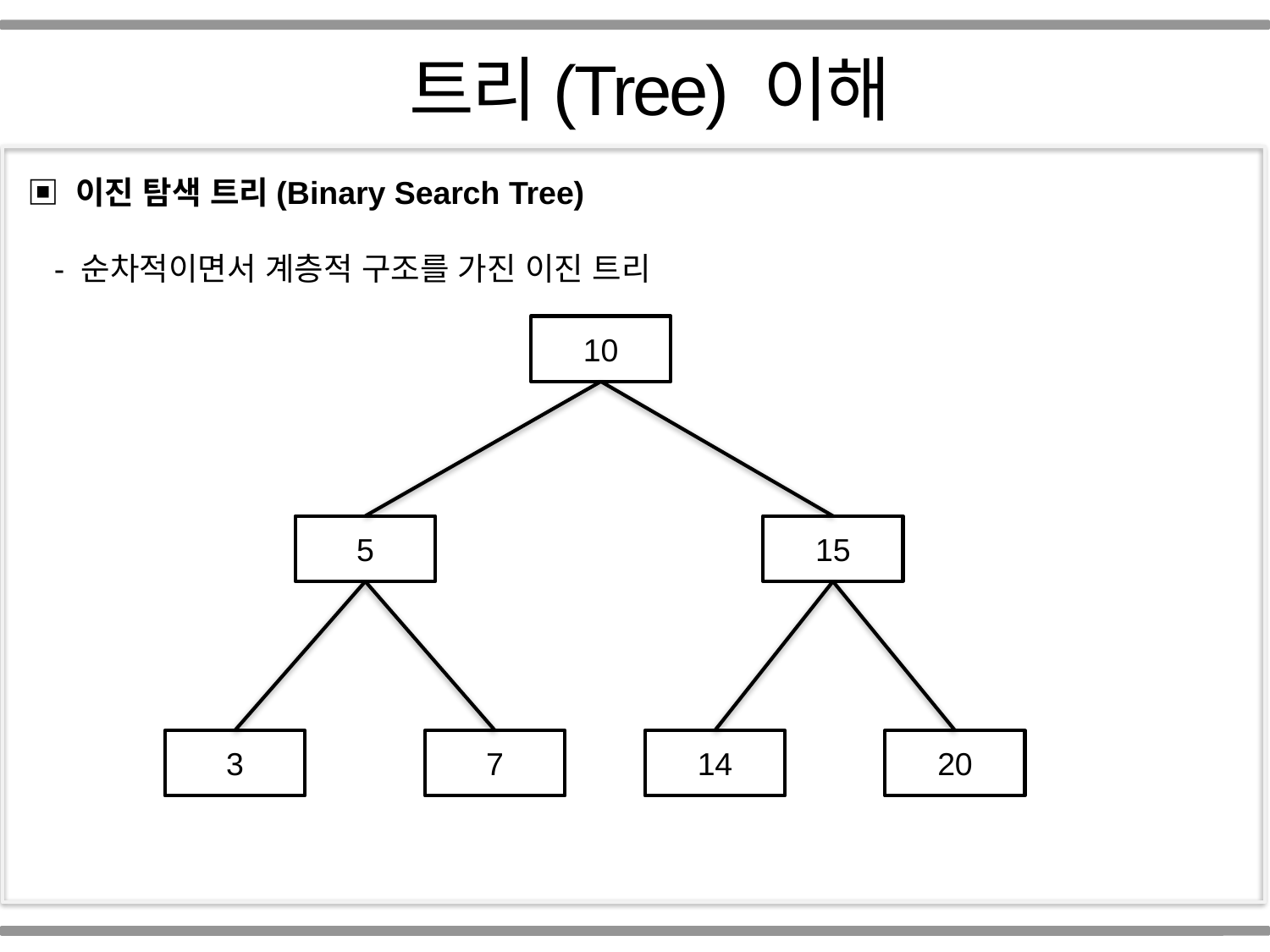

Part 01

 트리(Tree) 이해

▣ 이진 탐색 트리(Binary Search Tree)

   - 순차적이면서 계층적 구조를 가진 이진 트리
10
5
15
3
7
14
20